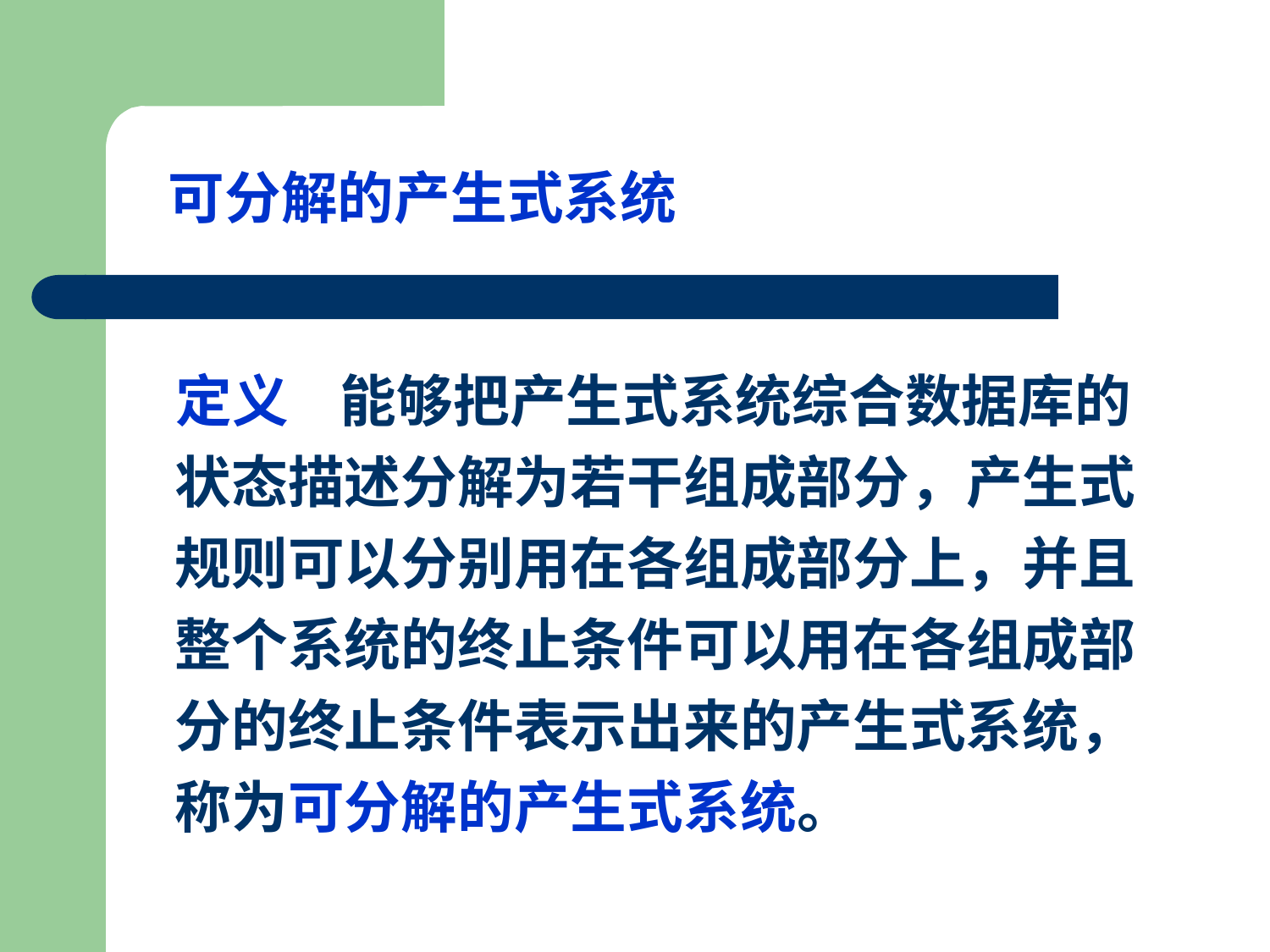

可分解的产生式系统
    定义    能够把产生式系统综合数据库的状态描述分解为若干组成部分，产生式规则可以分别用在各组成部分上，并且整个系统的终止条件可以用在各组成部分的终止条件表示出来的产生式系统，称为可分解的产生式系统。
50